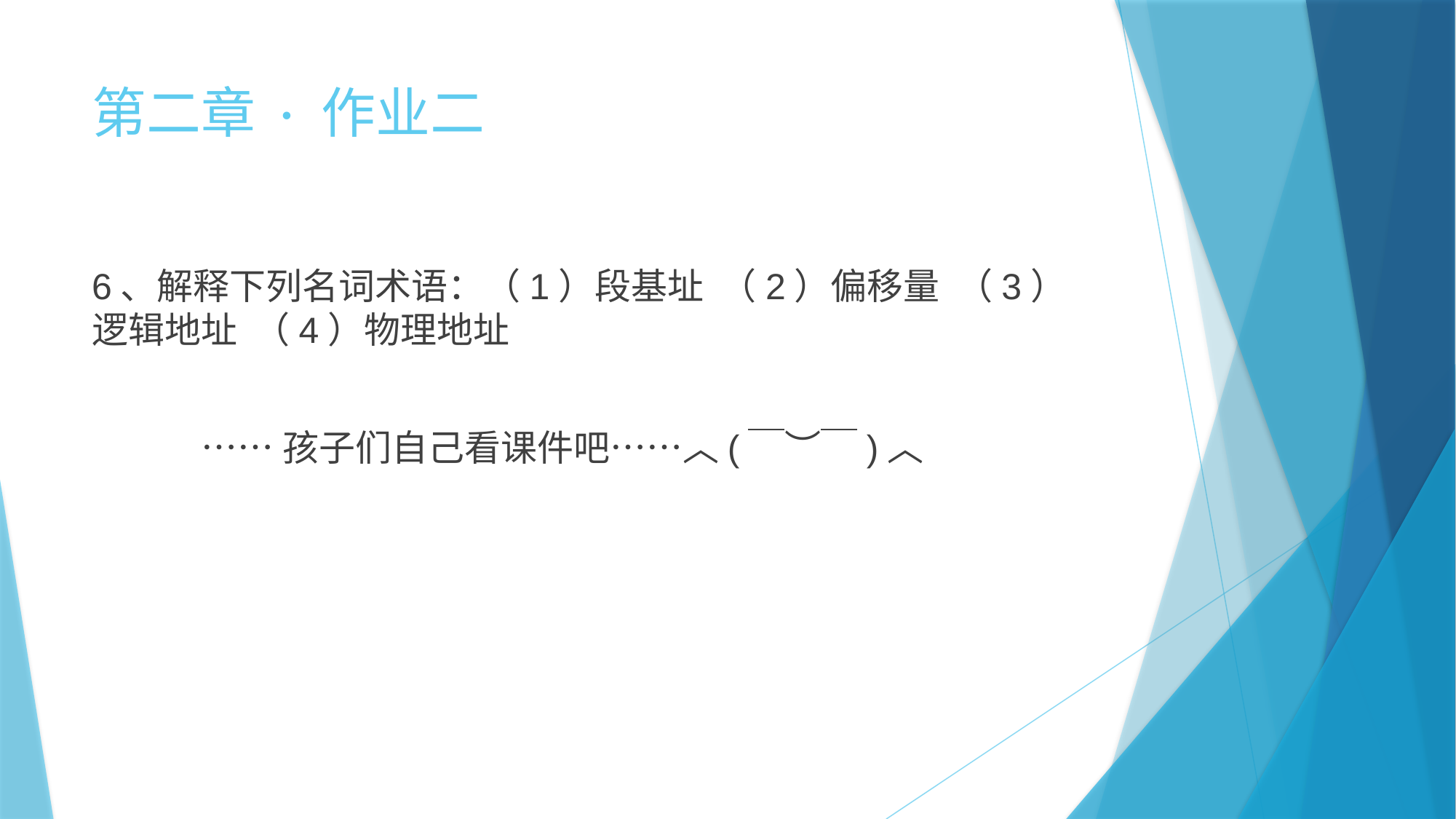

# 第二章 · 作业二
6、解释下列名词术语：（1）段基址  （2）偏移量  （3）逻辑地址  （4）物理地址

	……孩子们自己看课件吧……︿(￣︶￣)︿